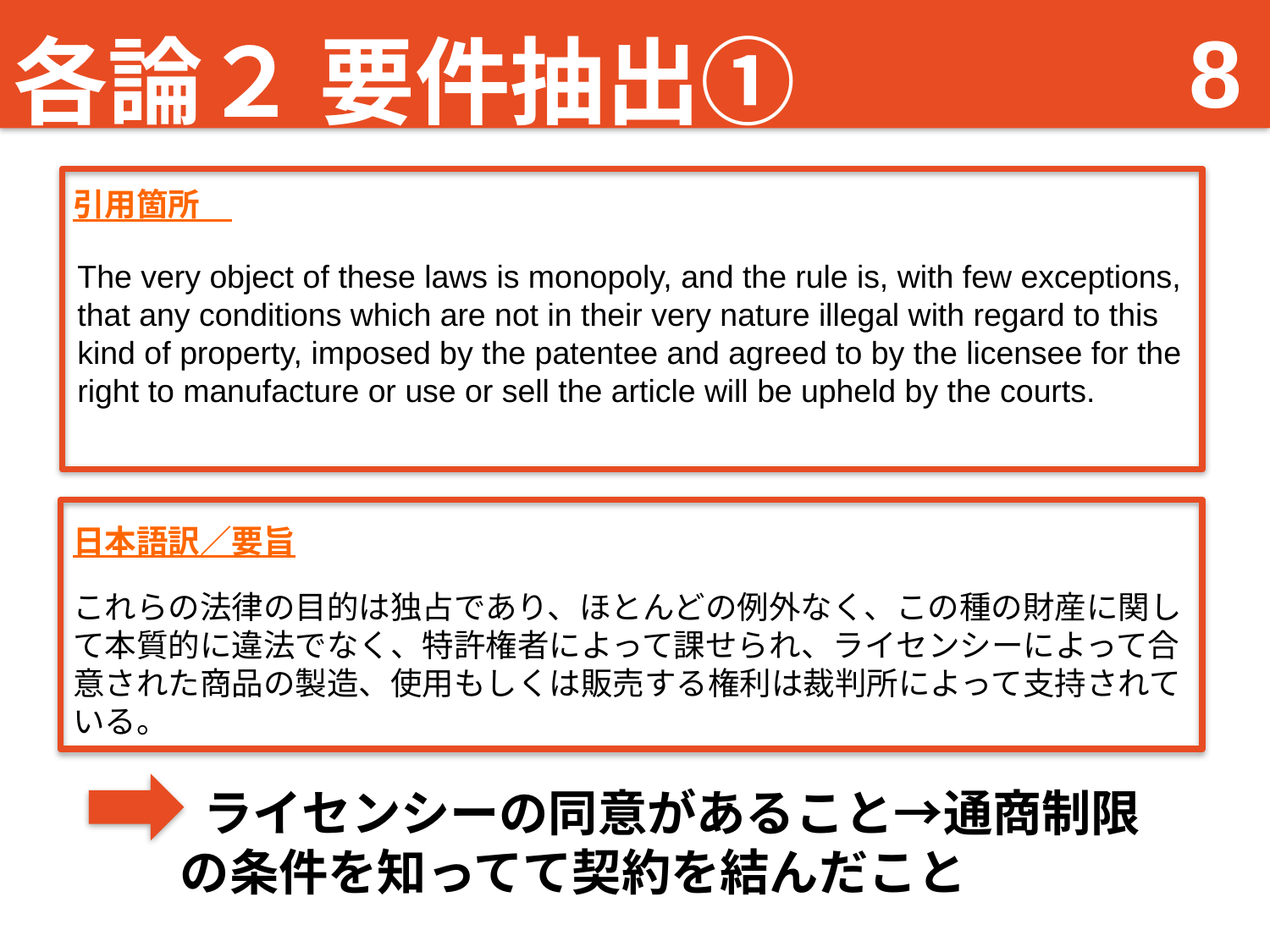

# 各論２ 要件抽出①
8

引用箇所
The very object of these laws is monopoly, and the rule is, with few exceptions, that any conditions which are not in their very nature illegal with regard to this kind of property, imposed by the patentee and agreed to by the licensee for the right to manufacture or use or sell the article will be upheld by the courts.

日本語訳／要旨
これらの法律の目的は独占であり、ほとんどの例外なく、この種の財産に関して本質的に違法でなく、特許権者によって課せられ、ライセンシーによって合意された商品の製造、使用もしくは販売する権利は裁判所によって支持されている。

 ライセンシーの同意があること→通商制限の条件を知ってて契約を結んだこと